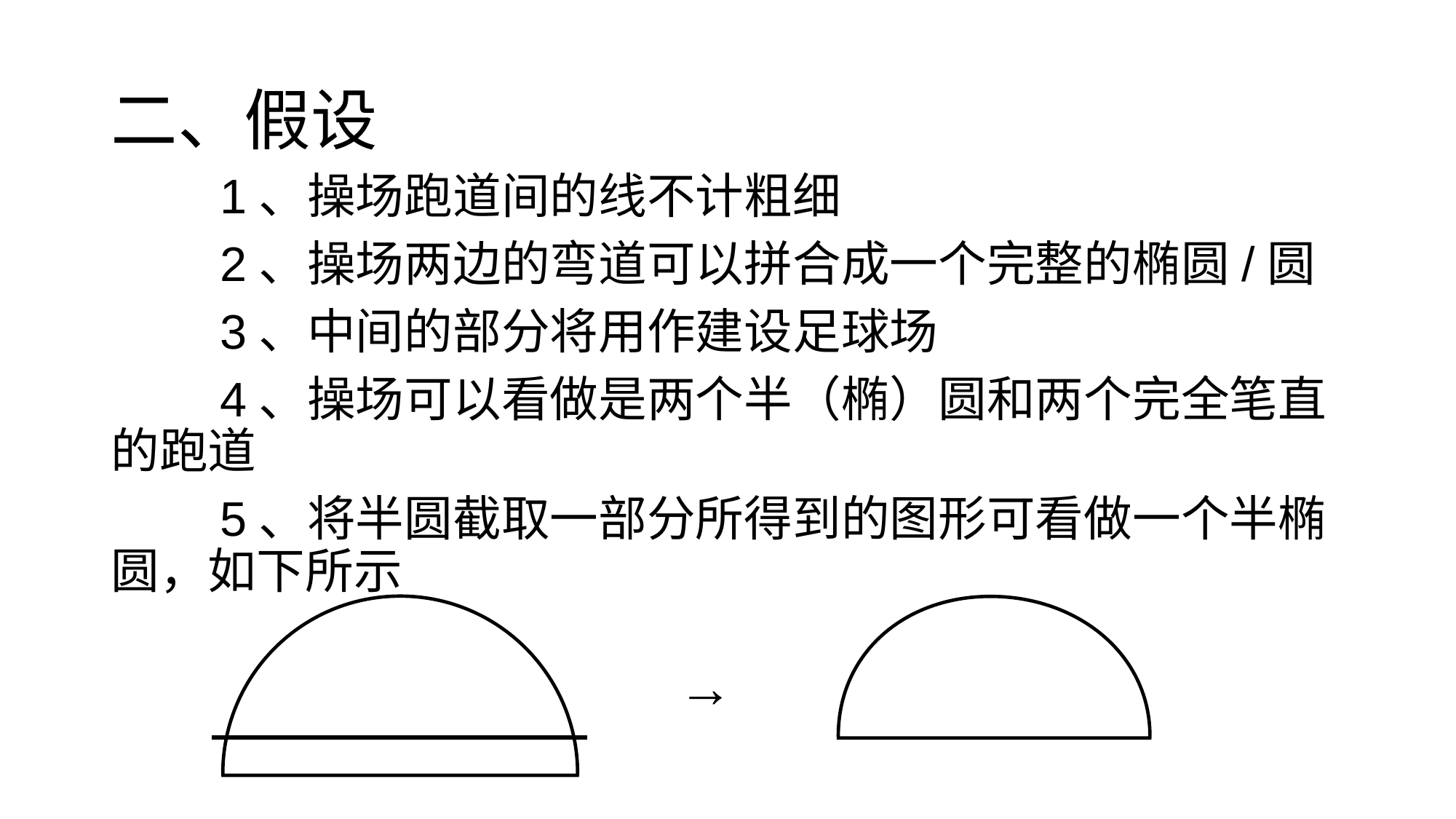

# 二、假设
	1、操场跑道间的线不计粗细
	2、操场两边的弯道可以拼合成一个完整的椭圆/圆
	3、中间的部分将用作建设足球场
	4、操场可以看做是两个半（椭）圆和两个完全笔直的跑道
	5、将半圆截取一部分所得到的图形可看做一个半椭圆，如下所示

→